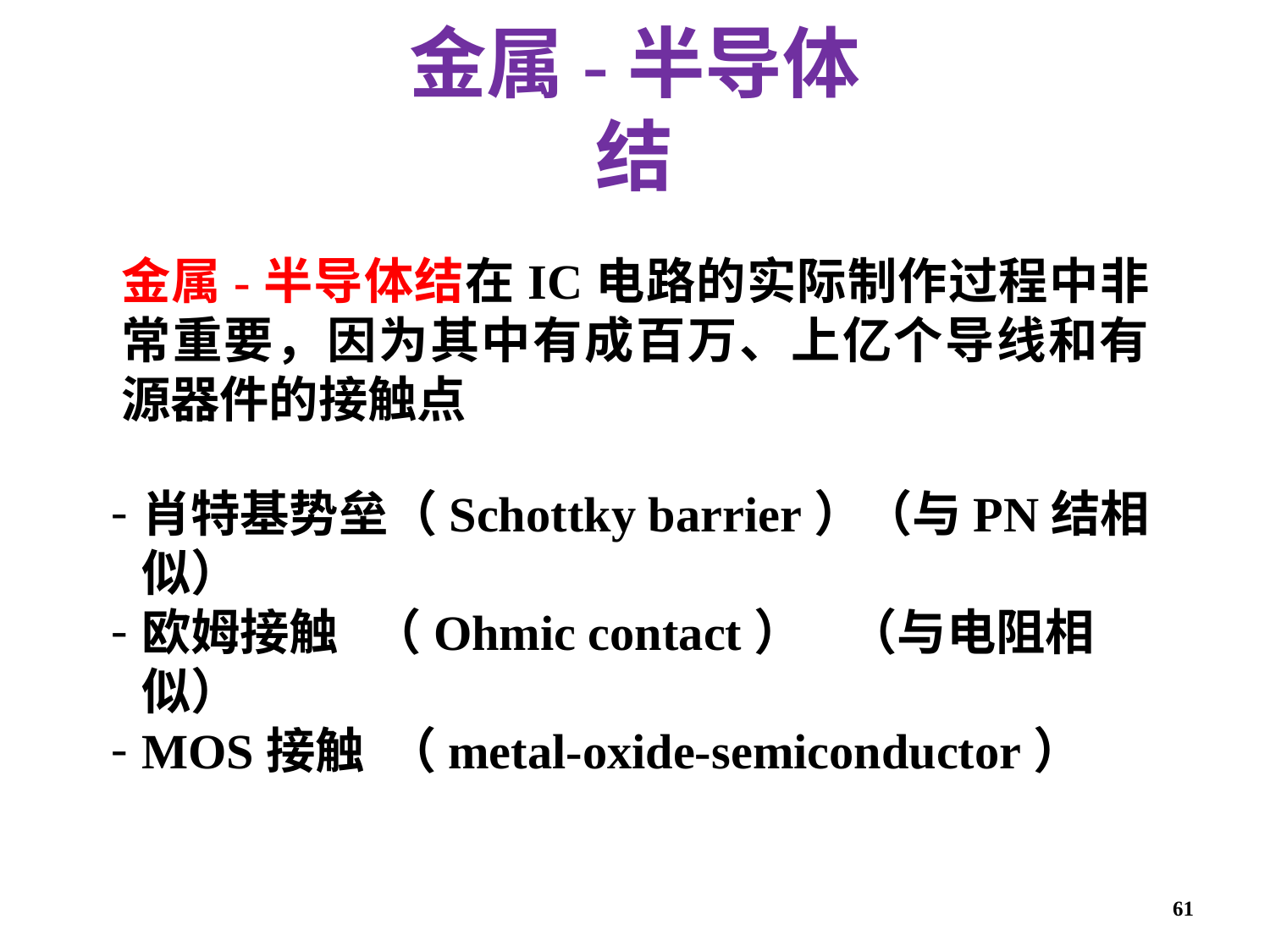

金属-半导体结
金属-半导体结在IC电路的实际制作过程中非常重要，因为其中有成百万、上亿个导线和有源器件的接触点
肖特基势垒（Schottky barrier）（与PN结相似）
欧姆接触   （Ohmic contact）    （与电阻相似）
MOS接触  （metal-oxide-semiconductor）
61